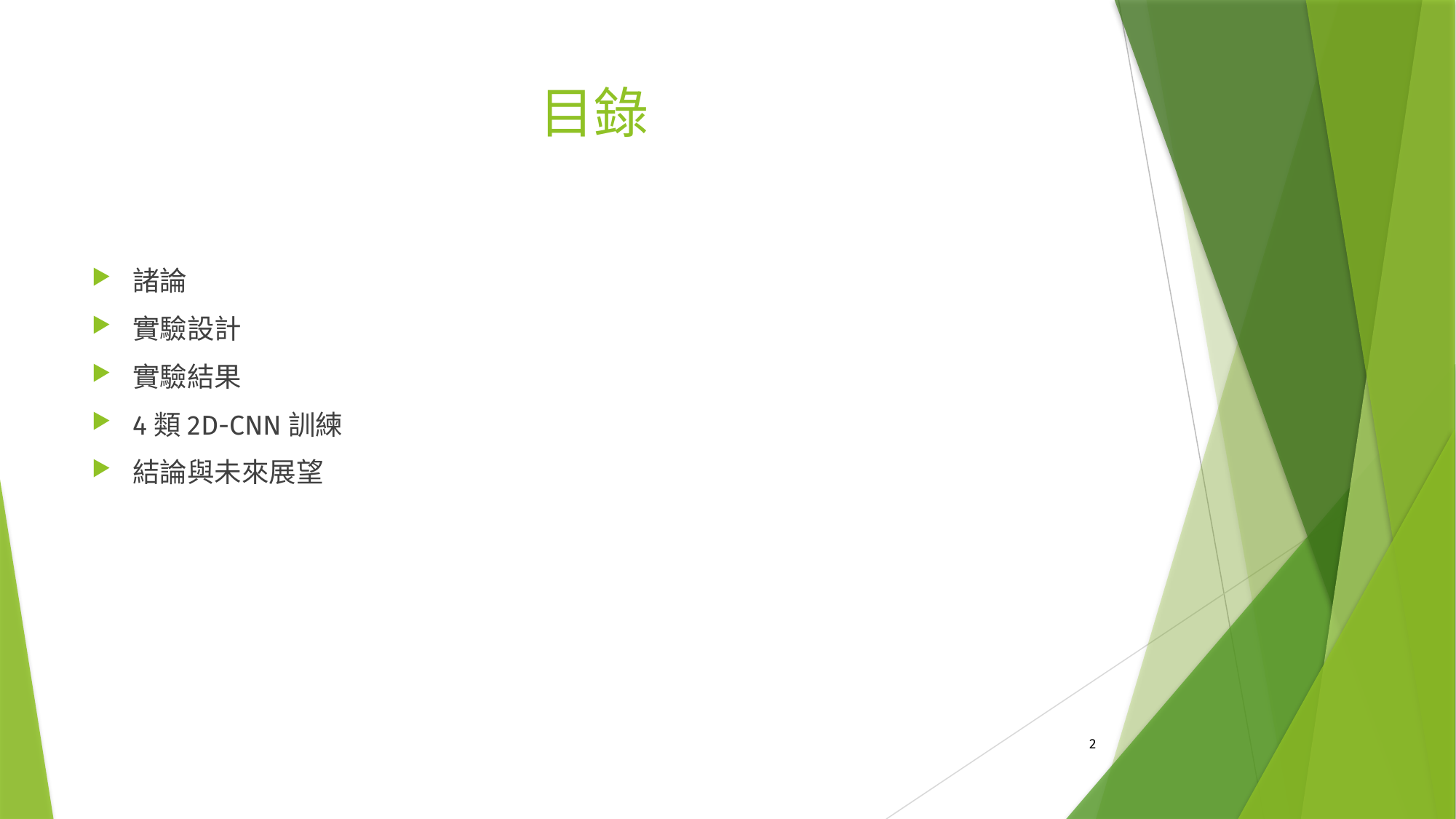

# 目錄
諸論
實驗設計
實驗結果
4類2D-CNN訓練
結論與未來展望

2